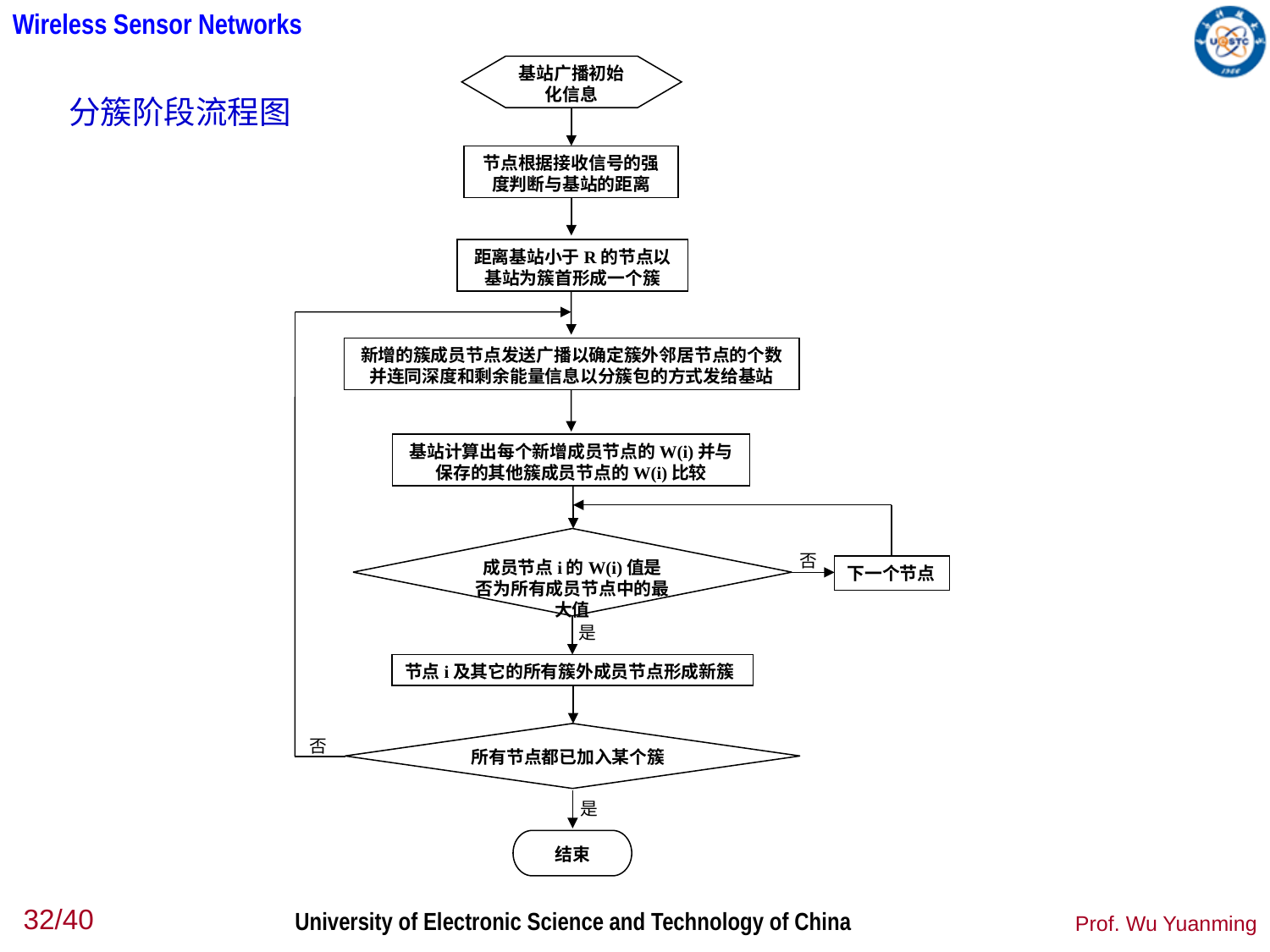

基站广播初始化信息
节点根据接收信号的强度判断与基站的距离
距离基站小于R的节点以基站为簇首形成一个簇
新增的簇成员节点发送广播以确定簇外邻居节点的个数并连同深度和剩余能量信息以分簇包的方式发给基站
基站计算出每个新增成员节点的W(i)并与保存的其他簇成员节点的W(i)比较
成员节点i的W(i)值是否为所有成员节点中的最大值
下一个节点
节点i及其它的所有簇外成员节点形成新簇
所有节点都已加入某个簇
结束
是
否
否
是
分簇阶段流程图
32/40